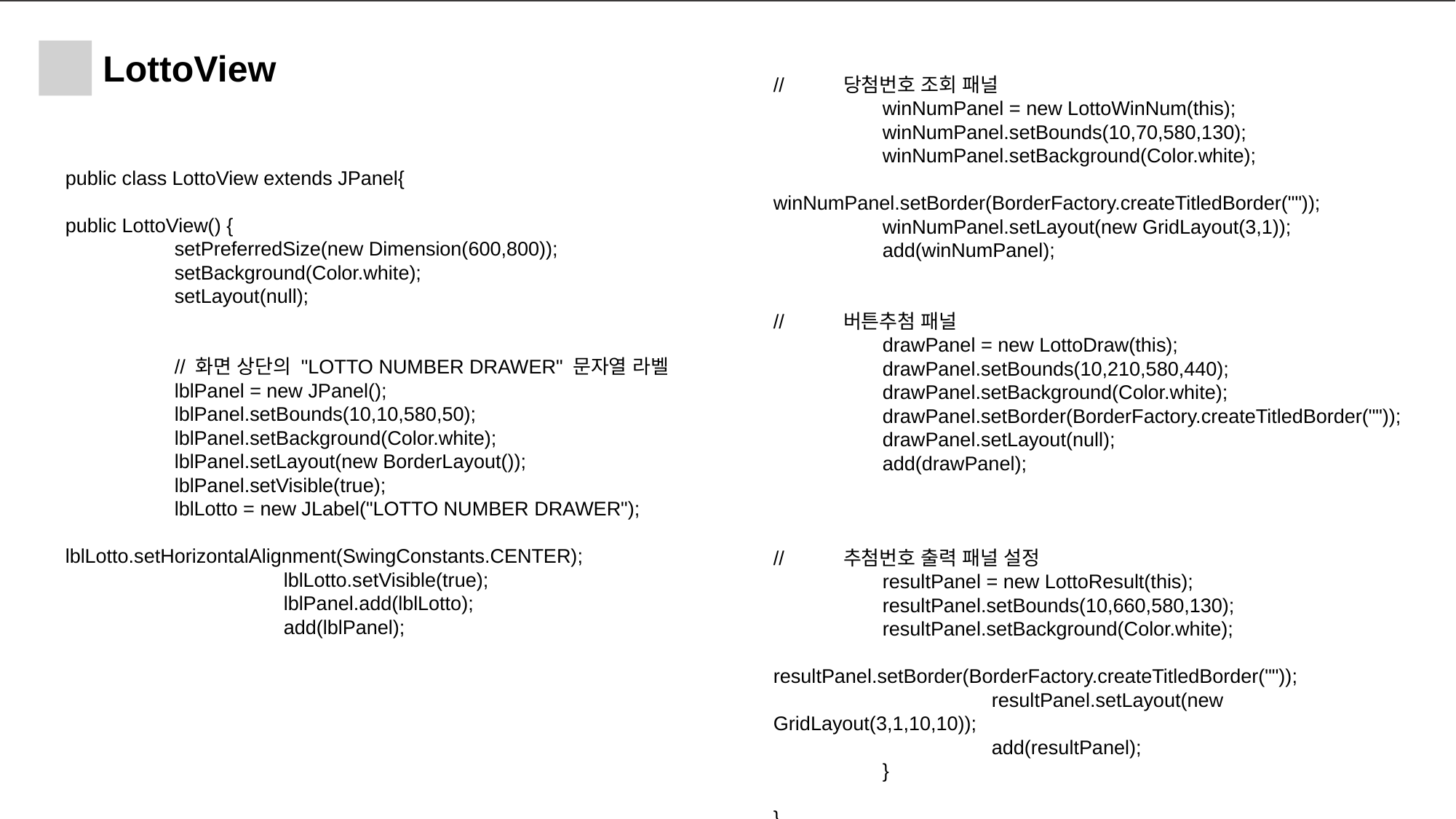

LottoView

//          당첨번호 조회 패널
	winNumPanel = new LottoWinNum(this);
	winNumPanel.setBounds(10,70,580,130);
	winNumPanel.setBackground(Color.white);
	winNumPanel.setBorder(BorderFactory.createTitledBorder(""));
	winNumPanel.setLayout(new GridLayout(3,1));
	add(winNumPanel);

//          버튼추첨 패널
	drawPanel = new LottoDraw(this);
	drawPanel.setBounds(10,210,580,440); 		drawPanel.setBackground(Color.white);
	drawPanel.setBorder(BorderFactory.createTitledBorder(""));
	drawPanel.setLayout(null);
	add(drawPanel);

//          추첨번호 출력 패널 설정
	resultPanel = new LottoResult(this);
	resultPanel.setBounds(10,660,580,130); 		resultPanel.setBackground(Color.white);
	resultPanel.setBorder(BorderFactory.createTitledBorder(""));
		resultPanel.setLayout(new GridLayout(3,1,10,10));
		add(resultPanel);
	}

}
public class LottoView extends JPanel{

public LottoView() {
	setPreferredSize(new Dimension(600,800));
	setBackground(Color.white);
	setLayout(null);

	// 화면 상단의 "LOTTO NUMBER DRAWER" 문자열 라벨
	lblPanel = new JPanel();
	lblPanel.setBounds(10,10,580,50);
	lblPanel.setBackground(Color.white);
	lblPanel.setLayout(new BorderLayout());
	lblPanel.setVisible(true);
	lblLotto = new JLabel("LOTTO NUMBER DRAWER"); 		lblLotto.setHorizontalAlignment(SwingConstants.CENTER);
		lblLotto.setVisible(true);				lblPanel.add(lblLotto);
		add(lblPanel);